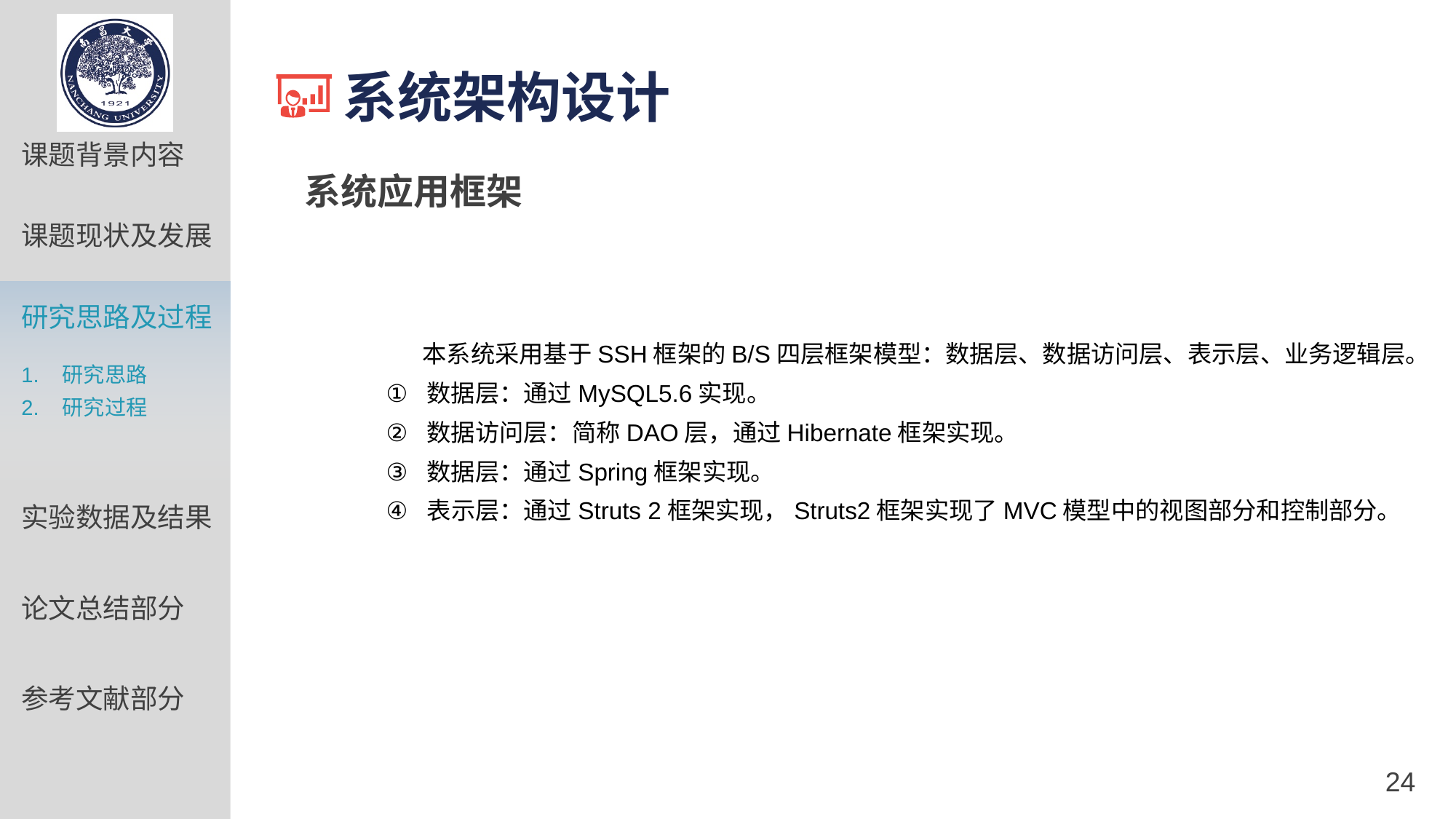

系统架构设计

系统应用框架
本系统采用基于SSH框架的B/S四层框架模型：数据层、数据访问层、表示层、业务逻辑层。
数据层：通过MySQL5.6实现。
数据访问层：简称DAO层，通过Hibernate框架实现。
数据层：通过Spring框架实现。
表示层：通过Struts 2框架实现，Struts2框架实现了MVC模型中的视图部分和控制部分。